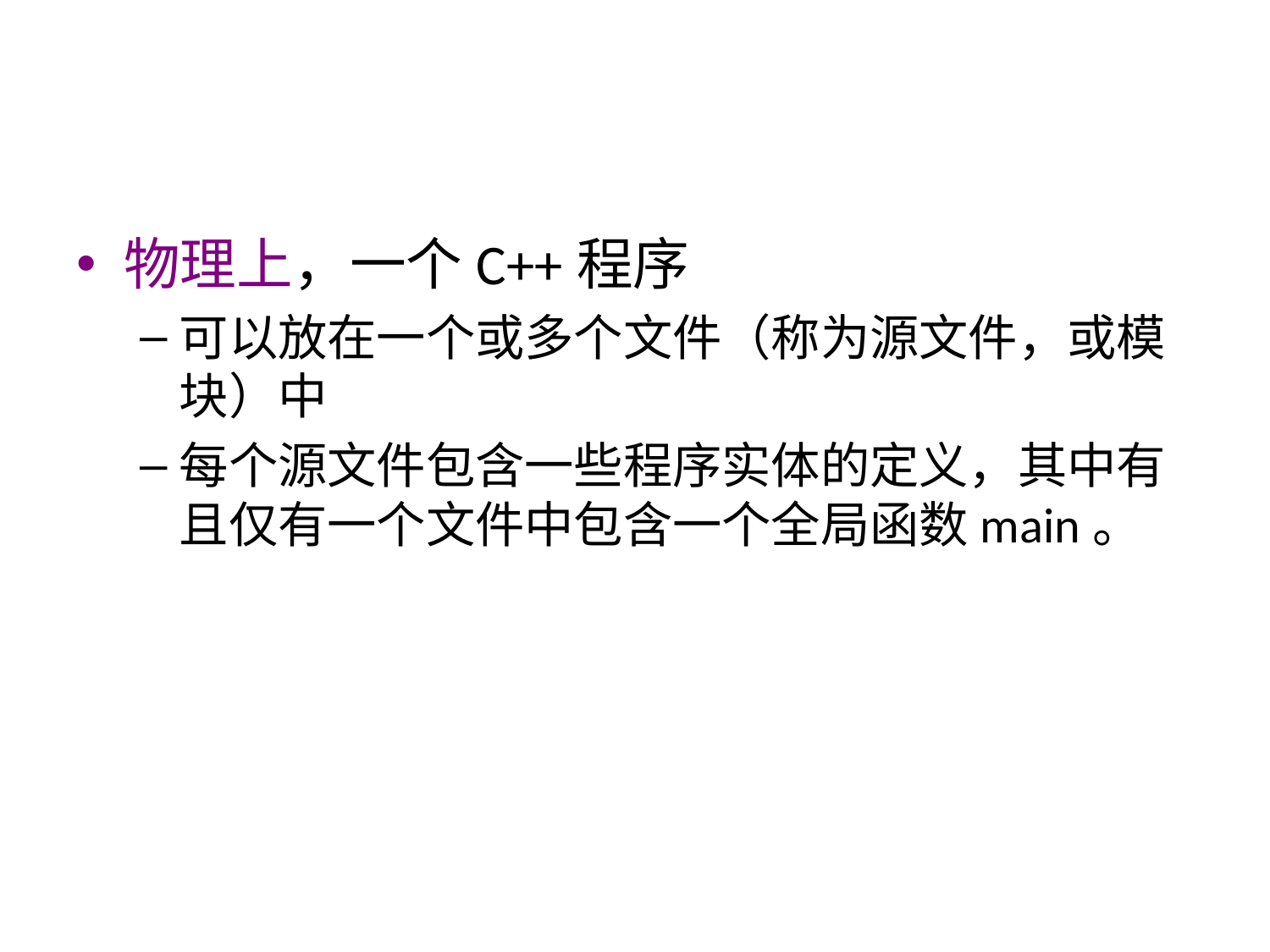

#
物理上，一个C++程序
可以放在一个或多个文件（称为源文件，或模块）中
每个源文件包含一些程序实体的定义，其中有且仅有一个文件中包含一个全局函数main。